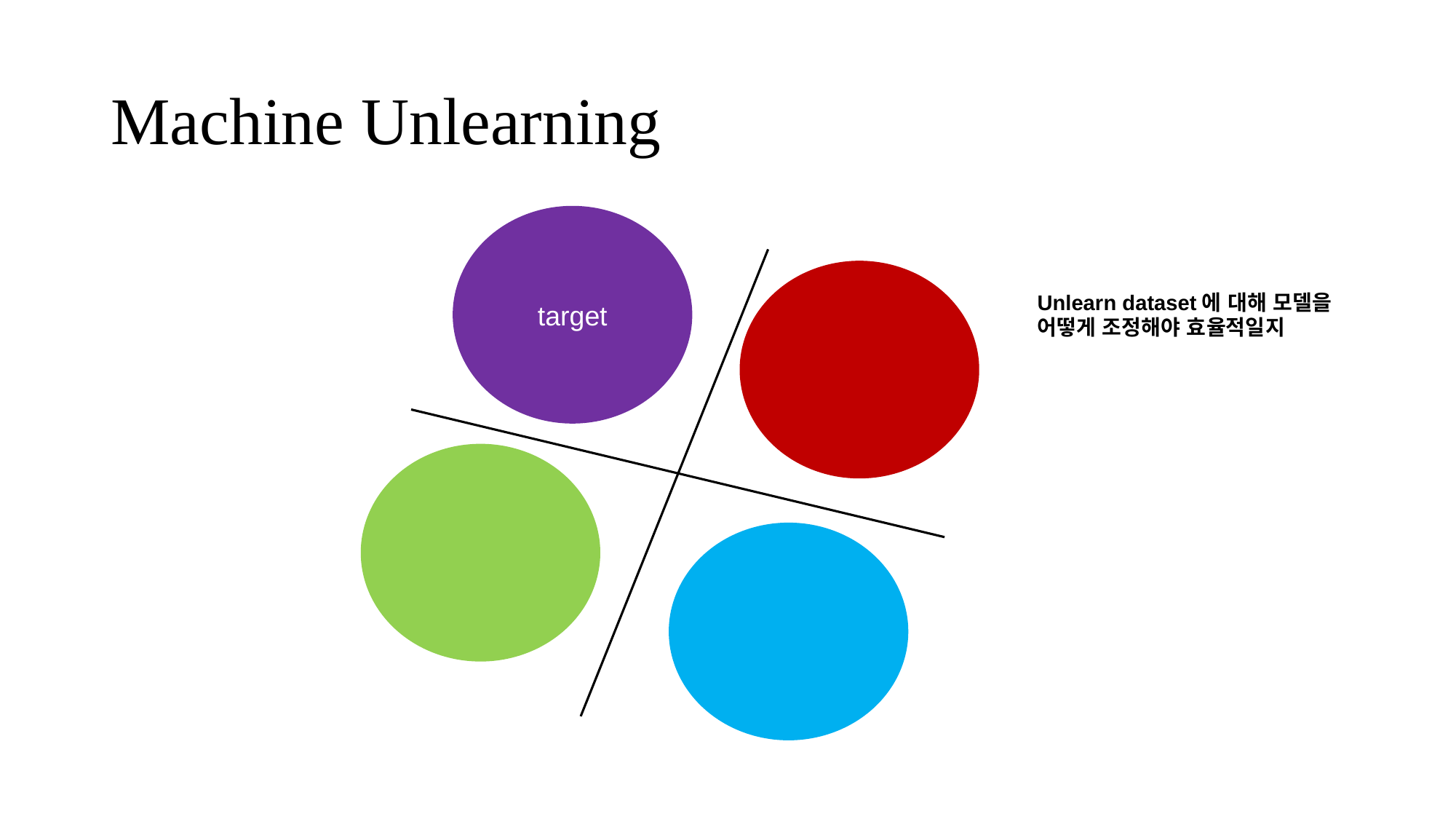

# Machine Unlearning
target

Unlearn dataset에 대해 모델을 어떻게 조정해야 효율적일지